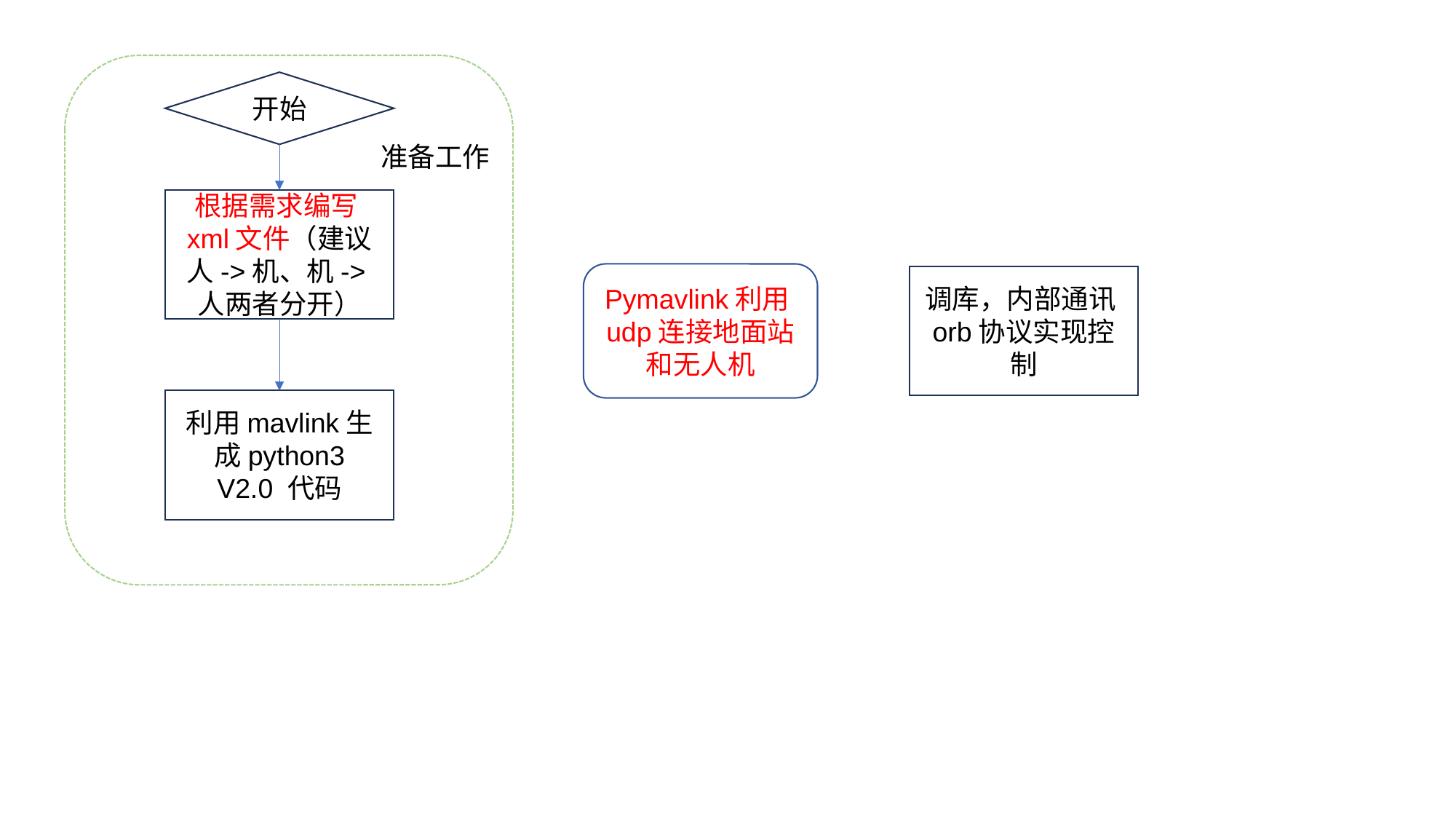

开始
准备工作
根据需求编写xml文件（建议人->机、机->人两者分开）
Pymavlink利用udp连接地面站和无人机
调库，内部通讯orb协议实现控制
利用mavlink生成python3
V2.0 代码